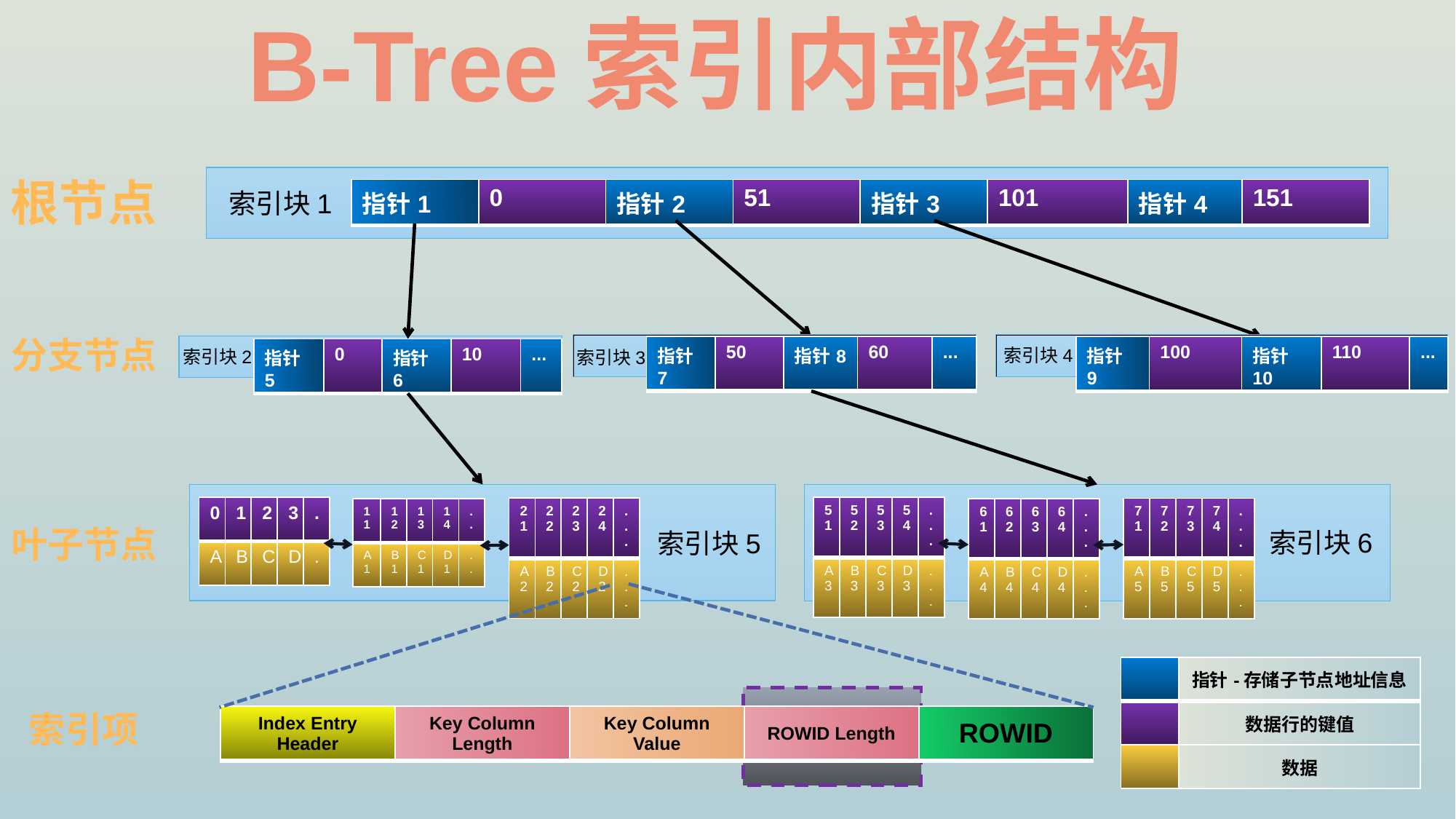

B-Tree索引内部结构
根节点

| 指针1 | 0 | 指针2 | 51 | 指针3 | 101 | 指针4 | 151 |
| --- | --- | --- | --- | --- | --- | --- | --- |
索引块1
分支节点

| 指针7 | 50 | 指针8 | 60 | ... |
| --- | --- | --- | --- | --- |
| 指针9 | 100 | 指针10 | 110 | ... |
| --- | --- | --- | --- | --- |
索引块4
| 指针5 | 0 | 指针6 | 10 | ... |
| --- | --- | --- | --- | --- |
索引块2
索引块3

| 0 | 1 | 2 | 3 | . |
| --- | --- | --- | --- | --- |
| A | B | C | D | . |
| 51 | 52 | 53 | 54 | ... |
| --- | --- | --- | --- | --- |
| A3 | B3 | C3 | D3 | ... |
| 21 | 22 | 23 | 24 | ... |
| --- | --- | --- | --- | --- |
| A2 | B2 | C2 | D2 | ... |
| 71 | 72 | 73 | 74 | ... |
| --- | --- | --- | --- | --- |
| A5 | B5 | C5 | D5 | ... |
| 61 | 62 | 63 | 64 | ... |
| --- | --- | --- | --- | --- |
| A4 | B4 | C4 | D4 | ... |
| 11 | 12 | 13 | 14 | .. |
| --- | --- | --- | --- | --- |
| A1 | B1 | C1 | D1 | .. |
叶子节点
索引块6
索引块5
|  | 指针-存储子节点地址信息 |
| --- | --- |
|  | 数据行的键值 |
|  | 数据 |

索引项
| Index Entry Header | Key Column Length | Key Column Value | ROWID Length | ROWID |
| --- | --- | --- | --- | --- |